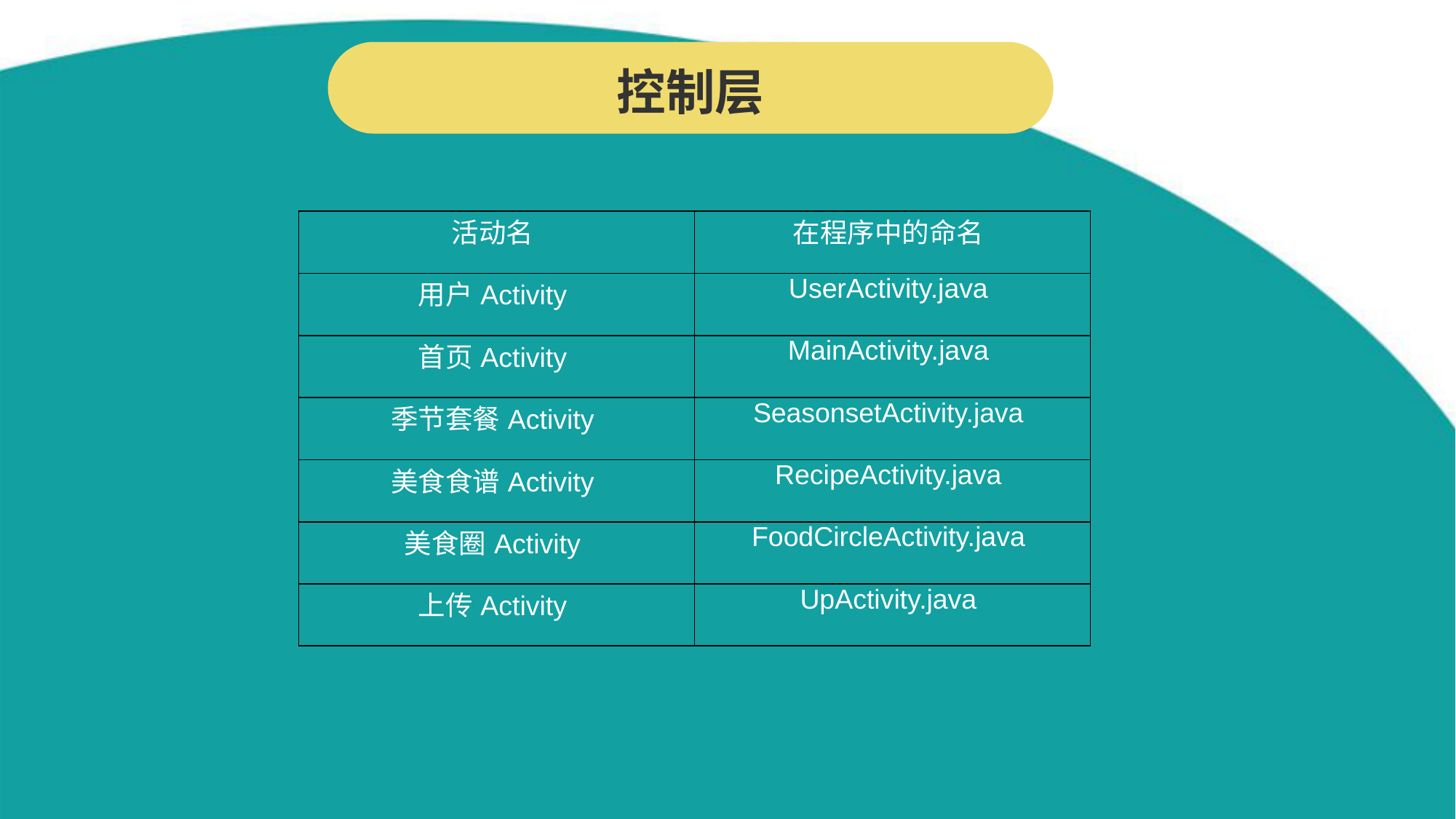

控制层
| 活动名 | 在程序中的命名 |
| --- | --- |
| 用户Activity | UserActivity.java |
| 首页Activity | MainActivity.java |
| 季节套餐Activity | SeasonsetActivity.java |
| 美食食谱Activity | RecipeActivity.java |
| 美食圈Activity | FoodCircleActivity.java |
| 上传Activity | UpActivity.java |